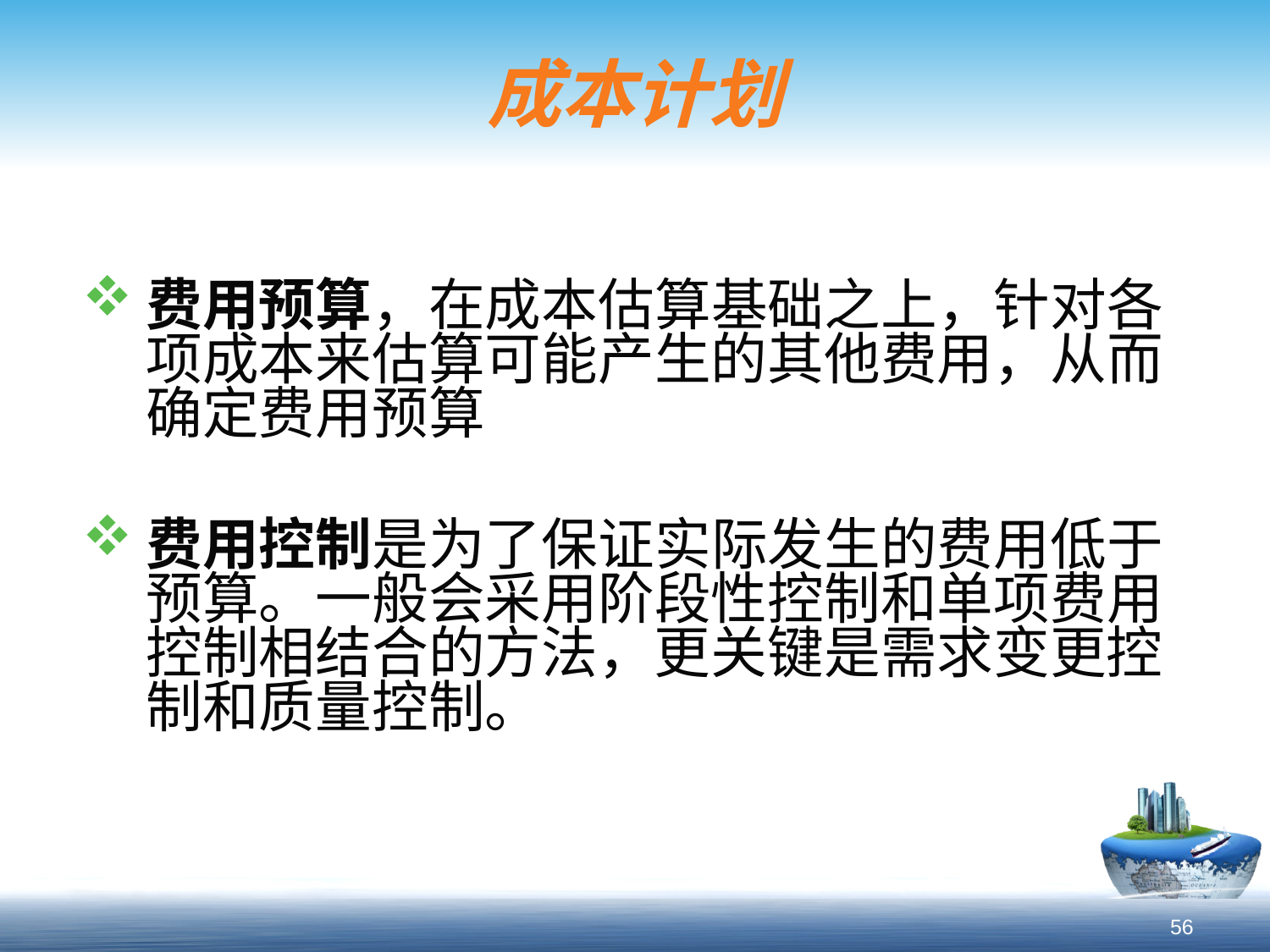

# 成本计划
费用预算，在成本估算基础之上，针对各项成本来估算可能产生的其他费用，从而确定费用预算

费用控制是为了保证实际发生的费用低于预算。一般会采用阶段性控制和单项费用控制相结合的方法，更关键是需求变更控制和质量控制。
56